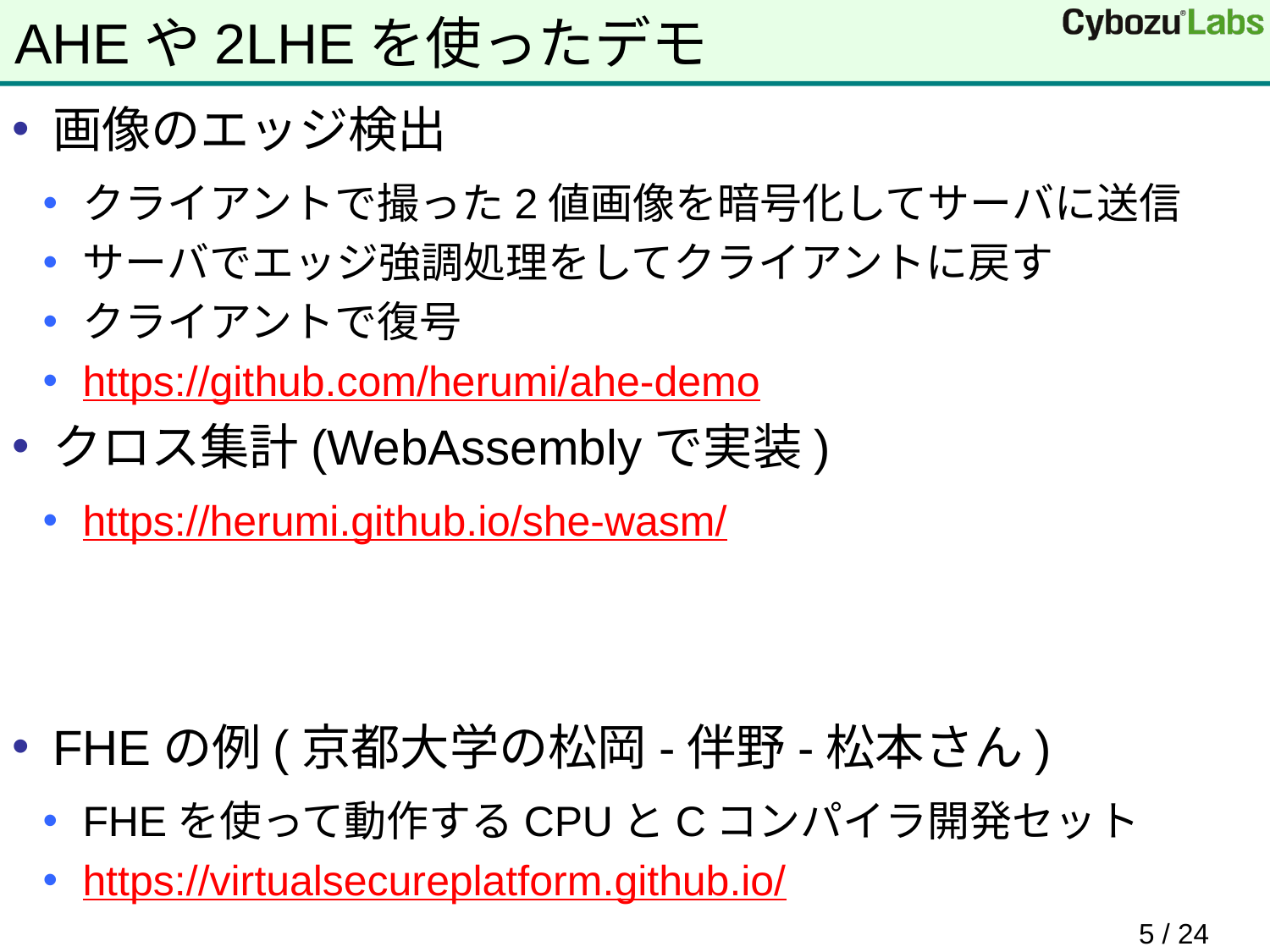

# AHEや2LHEを使ったデモ
画像のエッジ検出
クライアントで撮った2値画像を暗号化してサーバに送信
サーバでエッジ強調処理をしてクライアントに戻す
クライアントで復号
https://github.com/herumi/ahe-demo
クロス集計(WebAssemblyで実装)
https://herumi.github.io/she-wasm/

FHEの例(京都大学の松岡-伴野-松本さん)
FHEを使って動作するCPUとCコンパイラ開発セット
https://virtualsecureplatform.github.io/

    5 / 24